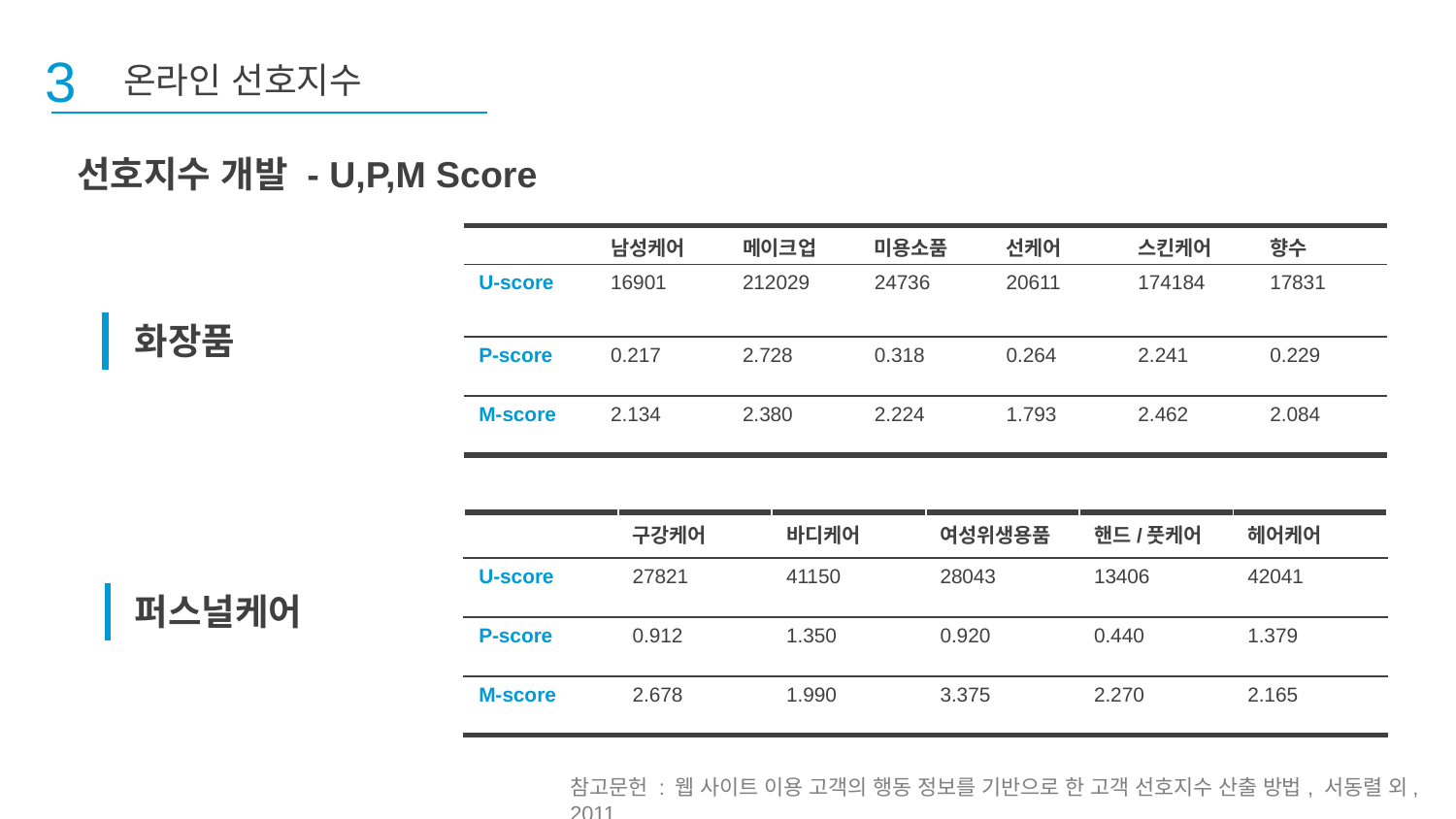

3
온라인 선호지수
선호지수 개발 - U,P,M Score
|  | 남성케어 | 메이크업 | 미용소품 | 선케어 | 스킨케어 | 향수 |
| --- | --- | --- | --- | --- | --- | --- |
| U-score | 16901 | 212029 | 24736 | 20611 | 174184 | 17831 |
| P-score | 0.217 | 2.728 | 0.318 | 0.264 | 2.241 | 0.229 |
| M-score | 2.134 | 2.380 | 2.224 | 1.793 | 2.462 | 2.084 |
화장품
|  | 구강케어 | 바디케어 | 여성위생용품 | 핸드/풋케어 | 헤어케어 |
| --- | --- | --- | --- | --- | --- |
| U-score | 27821 | 41150 | 28043 | 13406 | 42041 |
| P-score | 0.912 | 1.350 | 0.920 | 0.440 | 1.379 |
| M-score | 2.678 | 1.990 | 3.375 | 2.270 | 2.165 |
퍼스널케어
참고문헌 : 웹 사이트 이용 고객의 행동 정보를 기반으로 한 고객 선호지수 산출 방법, 서동렬 외, 2011